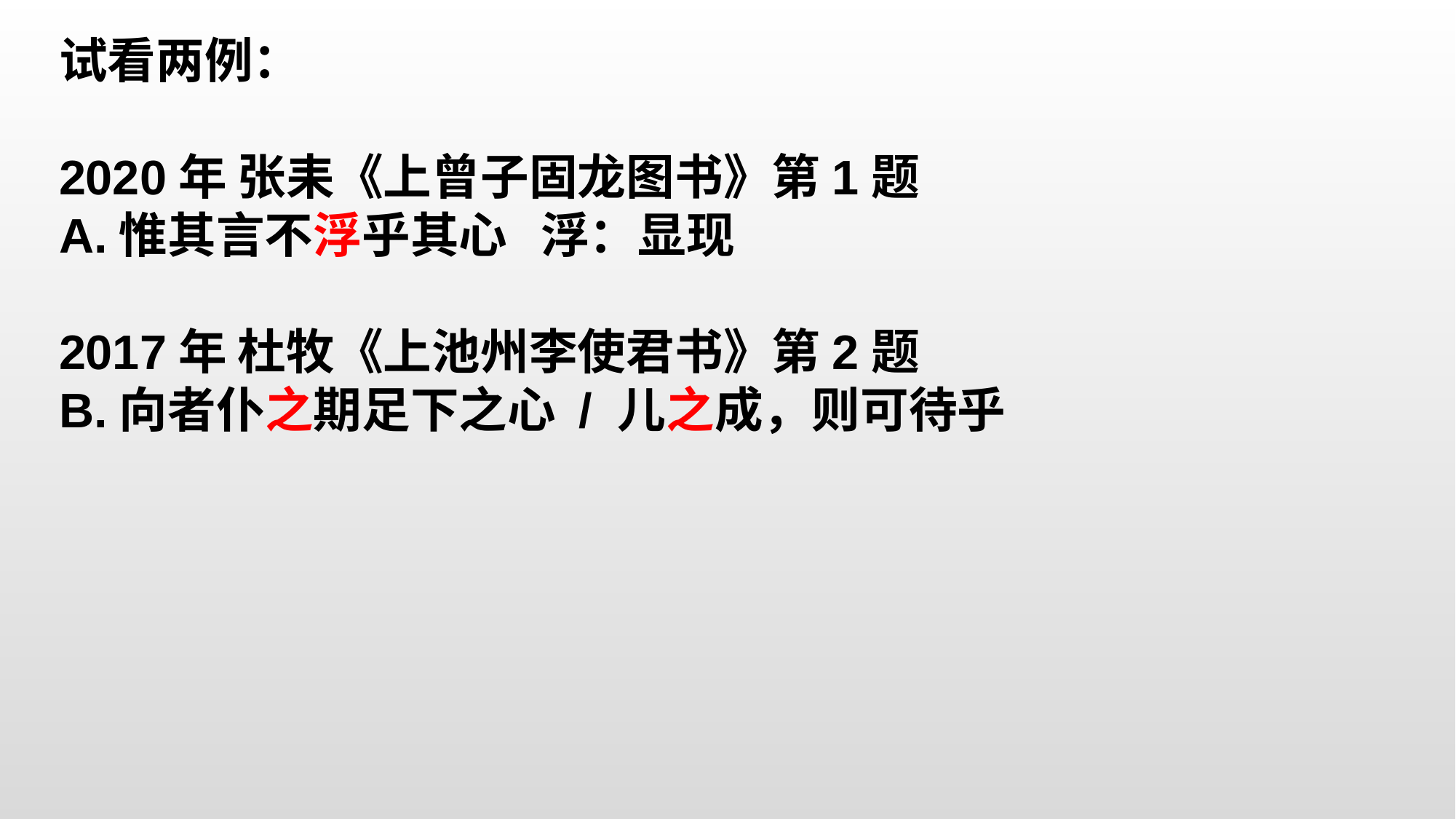

试看两例：

2020年 张耒《上曾子固龙图书》第1题
A.惟其言不浮乎其心   浮：显现

2017年 杜牧《上池州李使君书》第2题
B.向者仆之期足下之心 / 儿之成，则可待乎